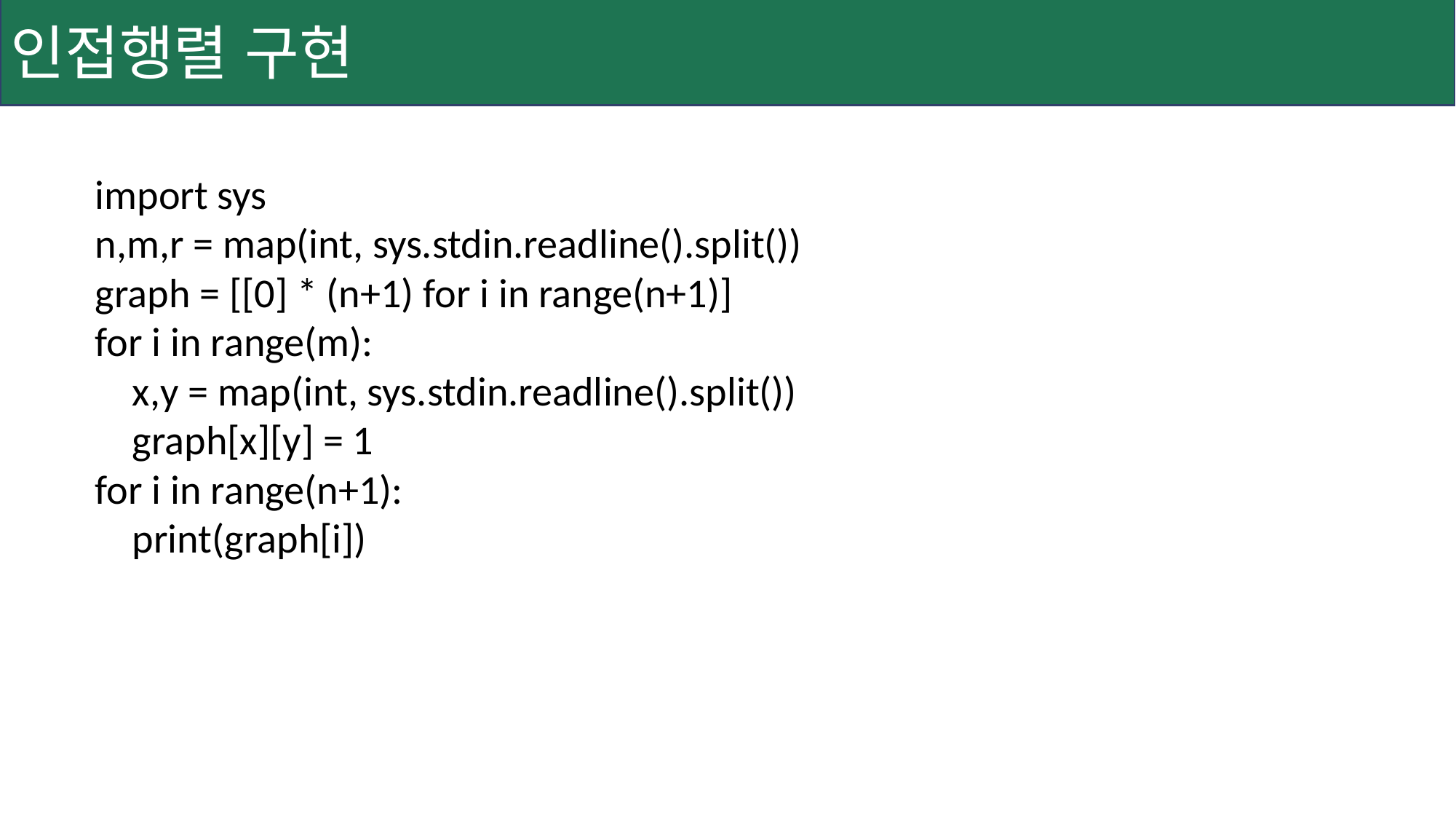

인접행렬 구현
import sys
n,m,r = map(int, sys.stdin.readline().split())
graph = [[0] * (n+1) for i in range(n+1)]
for i in range(m):
    x,y = map(int, sys.stdin.readline().split())
    graph[x][y] = 1
for i in range(n+1):
    print(graph[i])